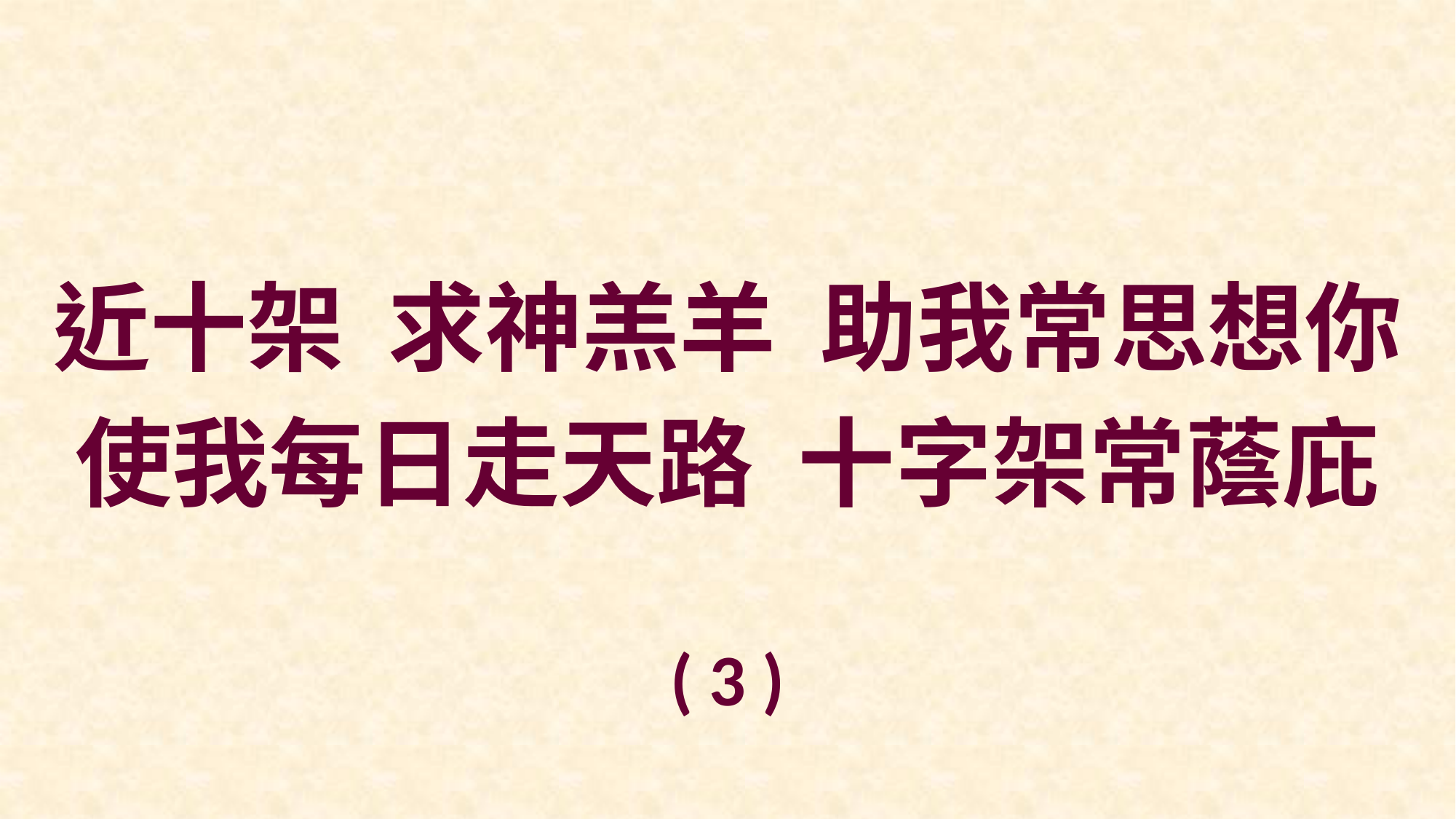

近十架  求神羔羊  助我常思想你
使我每日走天路  十字架常蔭庇
( 3 )